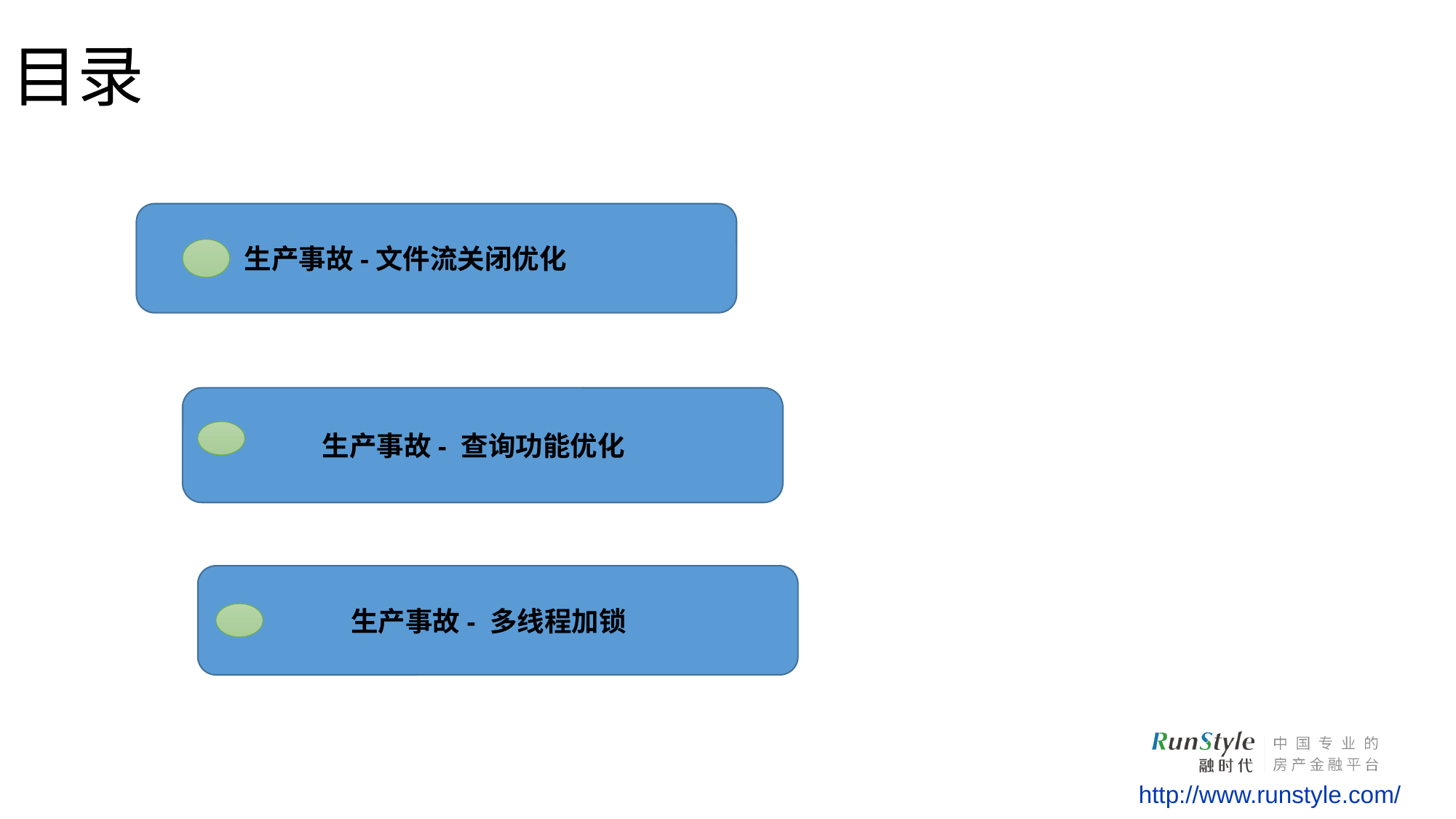

# 目录
生产事故-文件流关闭优化

生产事故- 查询功能优化

生产事故- 多线程加锁